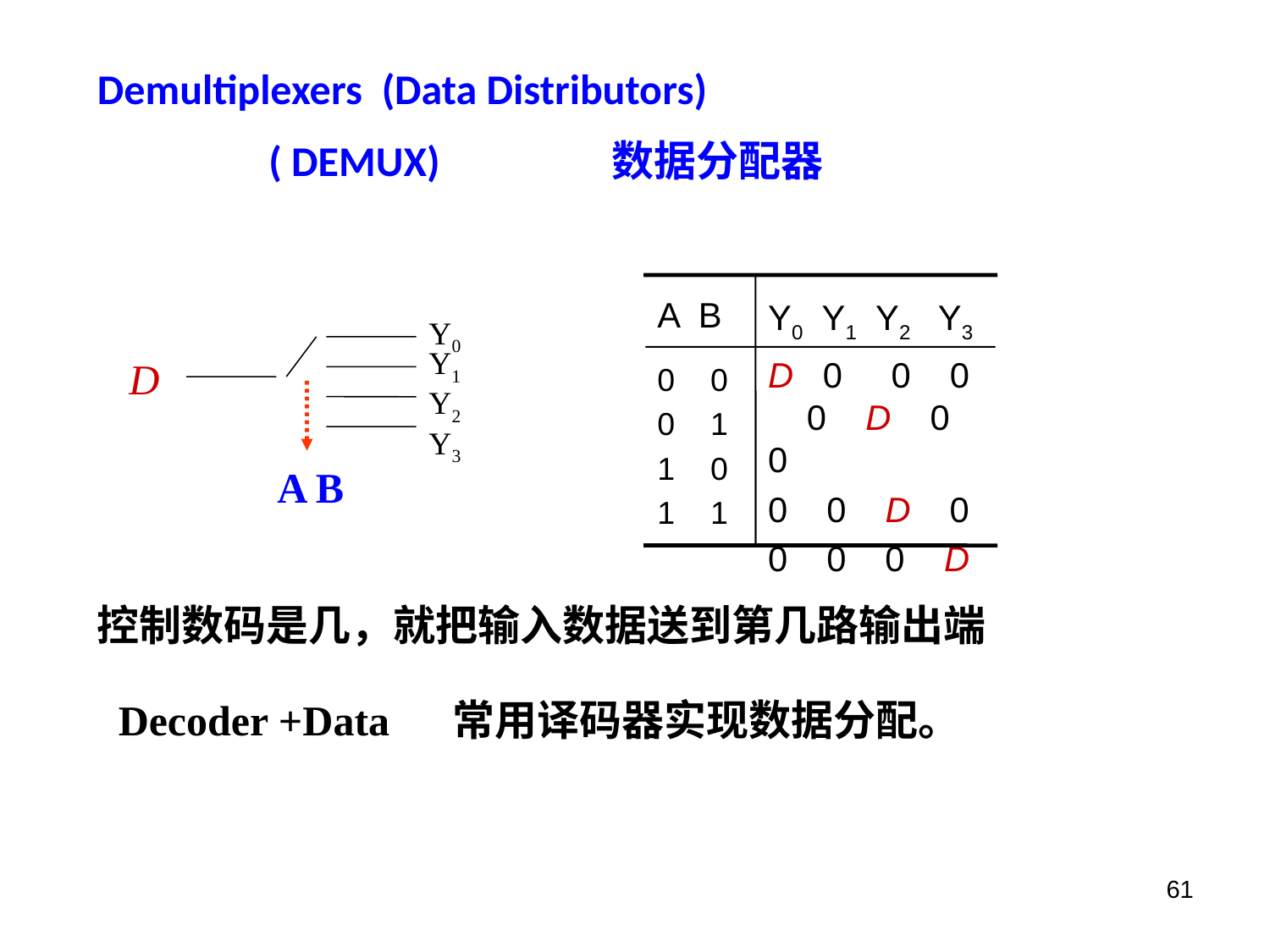

Demultiplexers  (Data Distributors)
                  ( DEMUX)                 数据分配器

Y0  Y1  Y2  Y3

A  B

D   0     0    0      0    D    0    0
0    0    D    0
0    0    0    D
0    0
0    1
1    0
1    1

Y0

Y1
D

Y3

Y2

A B
控制数码是几，就把输入数据送到第几路输出端
Decoder +Data     常用译码器实现数据分配。
61